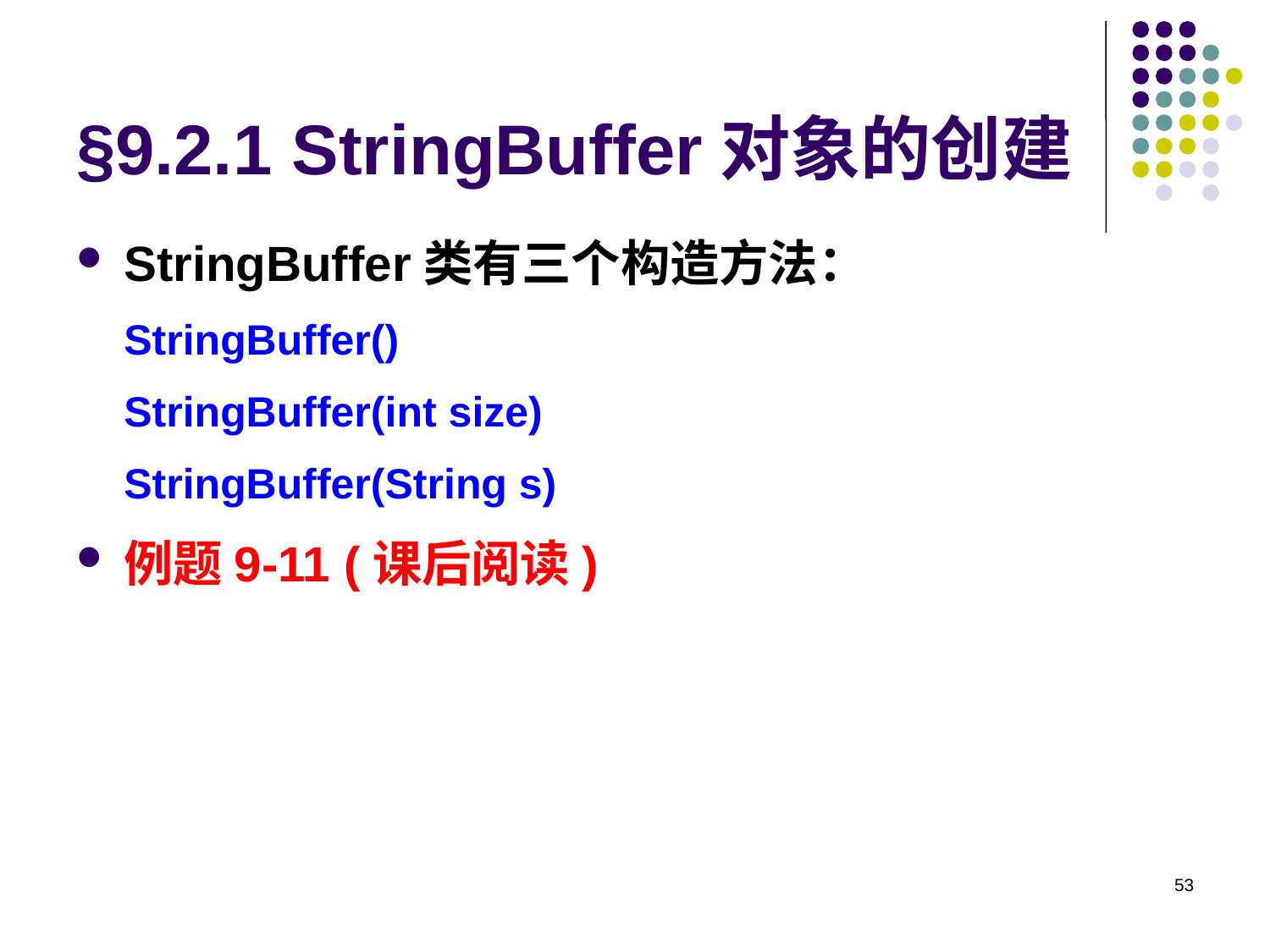

# §9.2.1 StringBuffer对象的创建
StringBuffer类有三个构造方法：
StringBuffer()
StringBuffer(int size)
StringBuffer(String s)
例题9-11 (课后阅读)

53